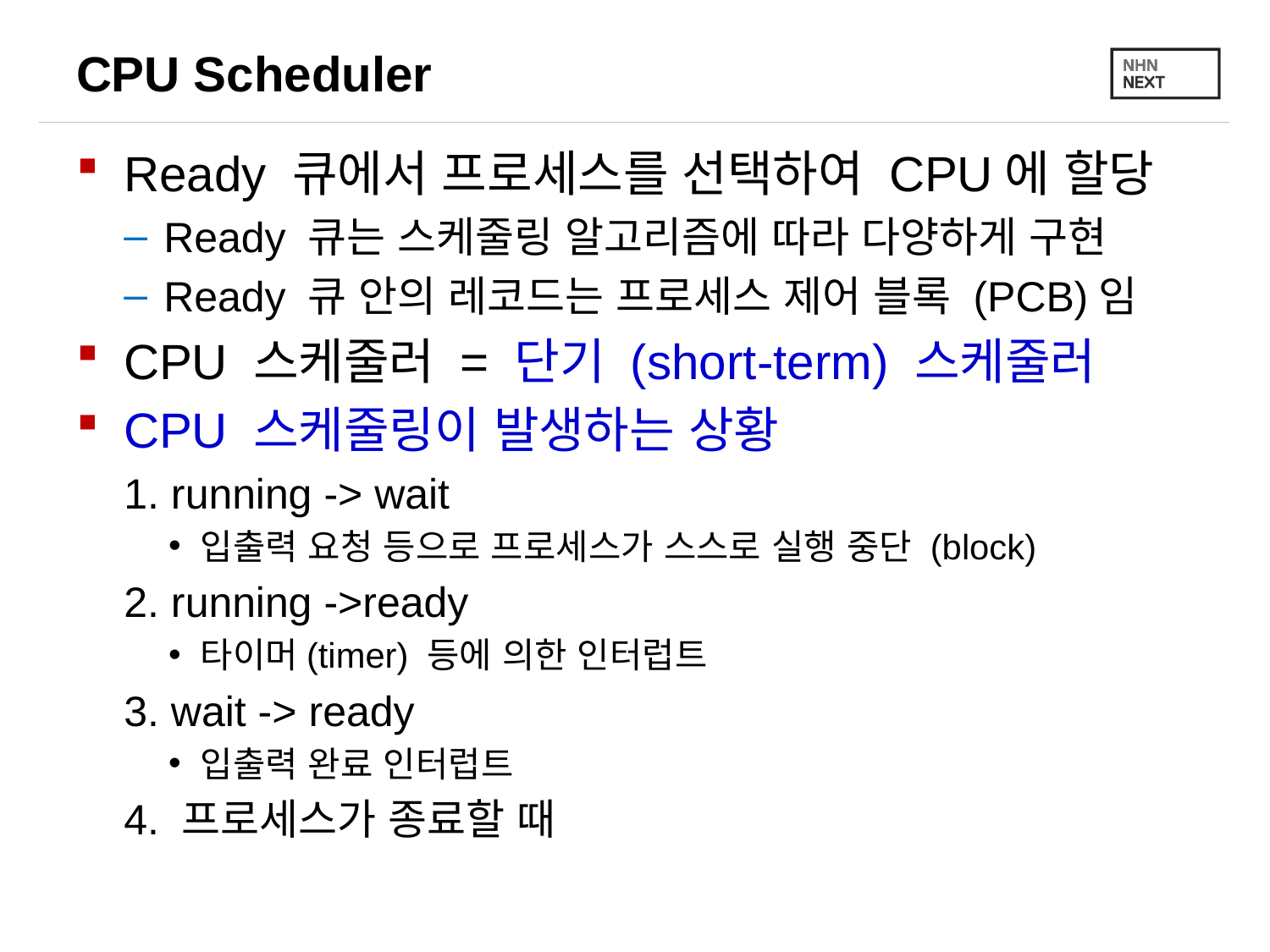

# CPU Scheduler
Ready 큐에서 프로세스를 선택하여 CPU에 할당
Ready 큐는 스케줄링 알고리즘에 따라 다양하게 구현
Ready 큐 안의 레코드는 프로세스 제어 블록 (PCB)임
CPU 스케줄러 = 단기 (short-term) 스케줄러
CPU 스케줄링이 발생하는 상황
1. running -> wait
입출력 요청 등으로 프로세스가 스스로 실행 중단 (block)
2. running ->ready
타이머(timer) 등에 의한 인터럽트
3. wait -> ready
입출력 완료 인터럽트
4. 프로세스가 종료할 때